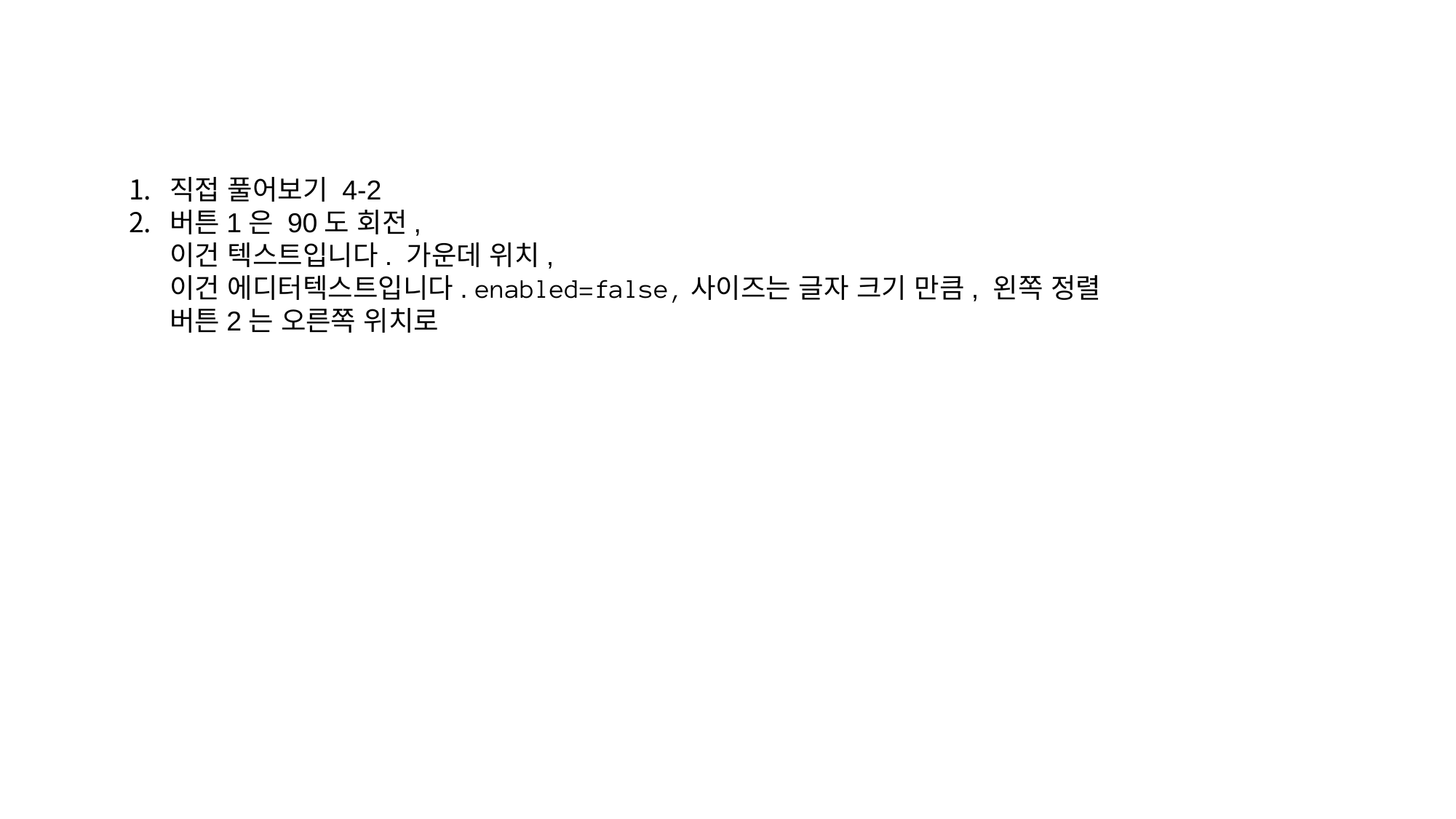

직접 풀어보기 4-2
버튼1은 90도 회전,
이건 텍스트입니다. 가운데 위치,
이건 에디터텍스트입니다. enabled=false,사이즈는 글자 크기 만큼, 왼쪽 정렬
버튼2는 오른쪽 위치로